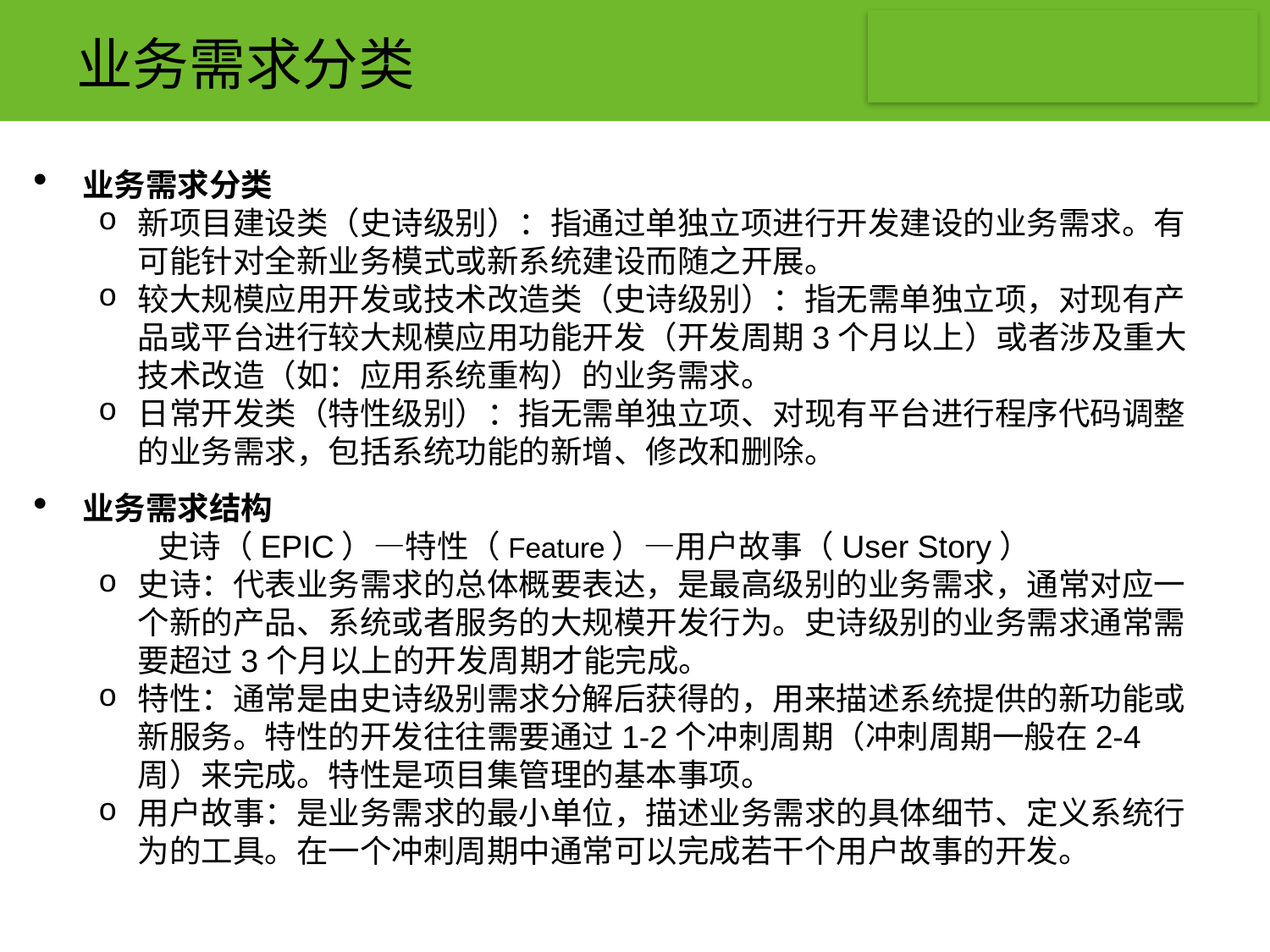

# 业务需求分类
业务需求分类
新项目建设类（史诗级别）：指通过单独立项进行开发建设的业务需求。有可能针对全新业务模式或新系统建设而随之开展。
较大规模应用开发或技术改造类（史诗级别）：指无需单独立项，对现有产品或平台进行较大规模应用功能开发（开发周期3个月以上）或者涉及重大技术改造（如：应用系统重构）的业务需求。
日常开发类（特性级别）：指无需单独立项、对现有平台进行程序代码调整的业务需求，包括系统功能的新增、修改和删除。
业务需求结构
                史诗（EPIC）—特性（Feature）—用户故事（User Story）
史诗：代表业务需求的总体概要表达，是最高级别的业务需求，通常对应一个新的产品、系统或者服务的大规模开发行为。史诗级别的业务需求通常需要超过3个月以上的开发周期才能完成。
特性：通常是由史诗级别需求分解后获得的，用来描述系统提供的新功能或新服务。特性的开发往往需要通过1-2个冲刺周期（冲刺周期一般在2-4周）来完成。特性是项目集管理的基本事项。
用户故事：是业务需求的最小单位，描述业务需求的具体细节、定义系统行为的工具。在一个冲刺周期中通常可以完成若干个用户故事的开发。